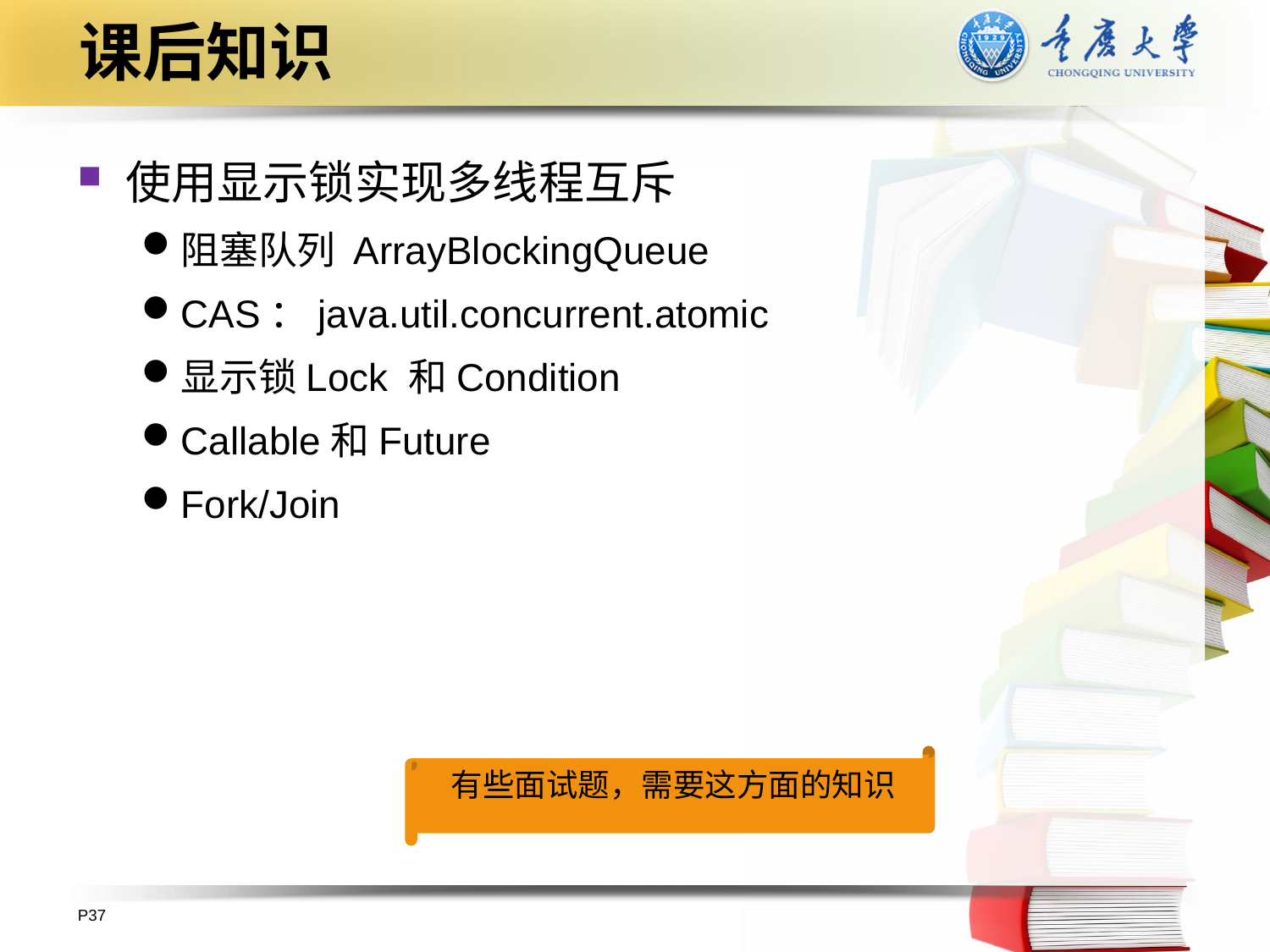

# 课后知识
使用显示锁实现多线程互斥
阻塞队列 ArrayBlockingQueue
CAS：java.util.concurrent.atomic
显示锁Lock 和Condition
Callable和Future
Fork/Join

有些面试题，需要这方面的知识
P37